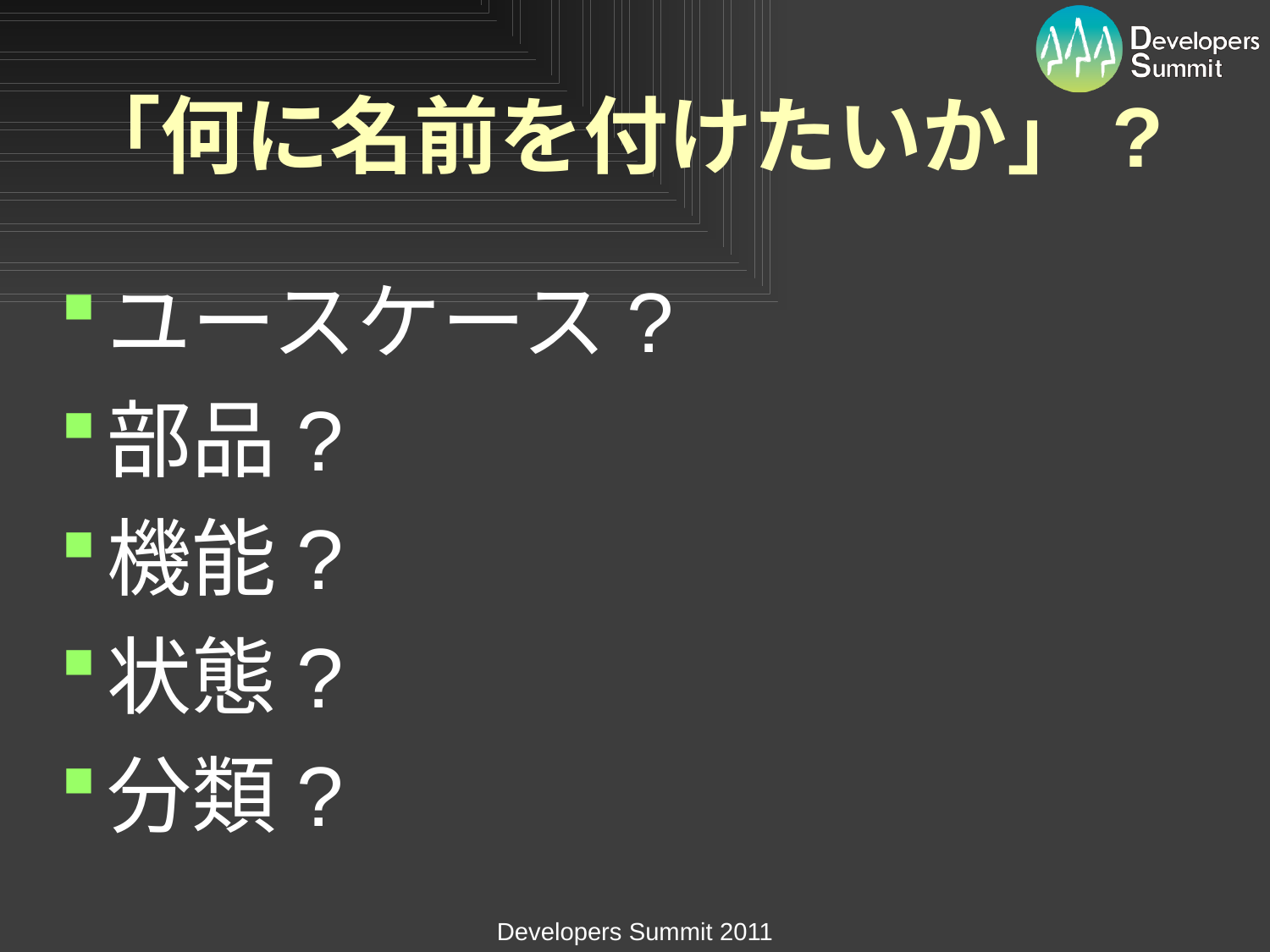

# 「何に名前を付けたいか」?
ユースケース?
部品?
機能?
状態?
分類?